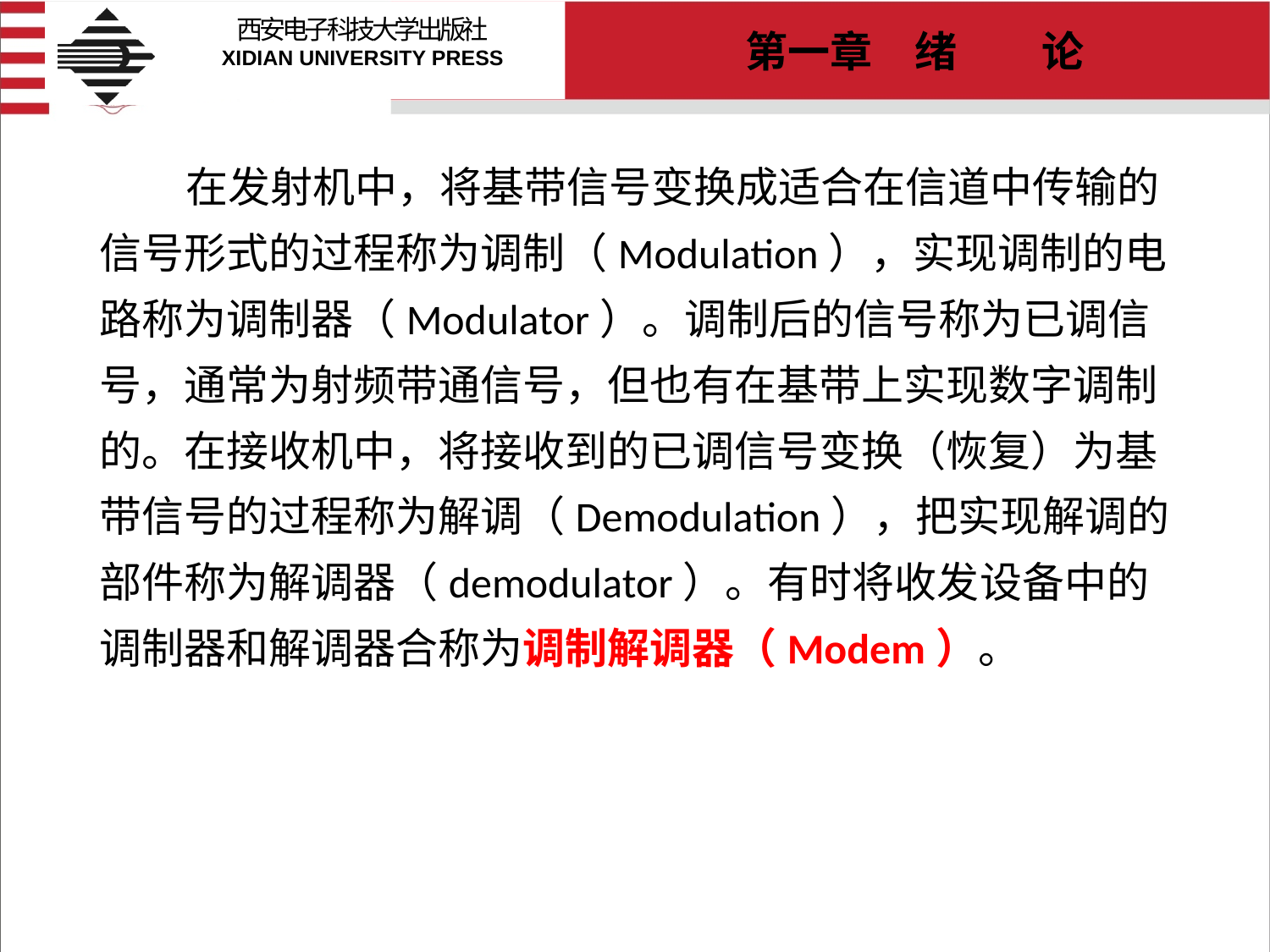

# 在发射机中，将基带信号变换成适合在信道中传输的信号形式的过程称为调制（Modulation），实现调制的电路称为调制器（Modulator）。调制后的信号称为已调信号，通常为射频带通信号，但也有在基带上实现数字调制的。在接收机中，将接收到的已调信号变换（恢复）为基带信号的过程称为解调（Demodulation），把实现解调的部件称为解调器（demodulator）。有时将收发设备中的调制器和解调器合称为调制解调器（Modem）。